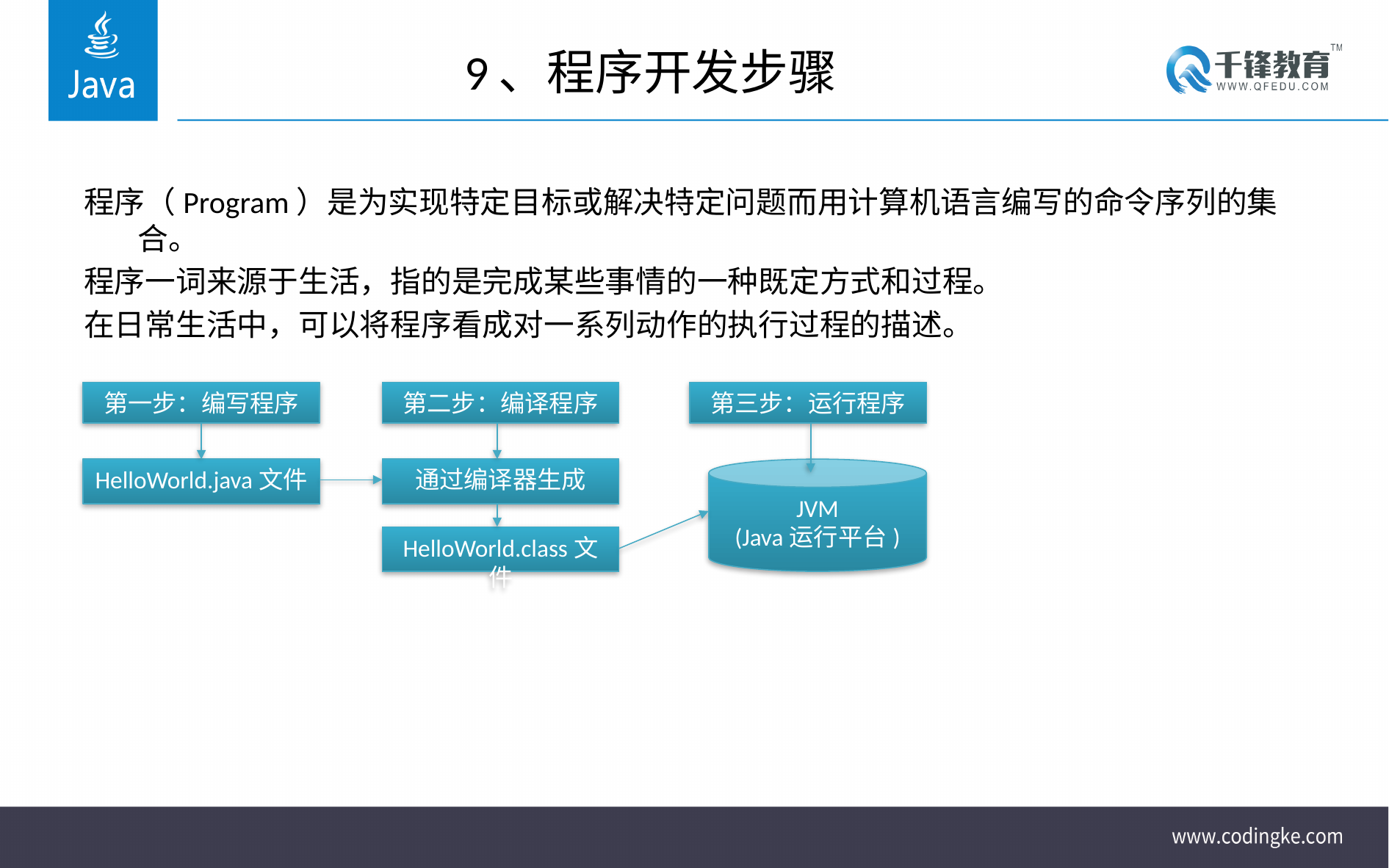

# 9、程序开发步骤
程序（Program）是为实现特定目标或解决特定问题而用计算机语言编写的命令序列的集合。
程序一词来源于生活，指的是完成某些事情的一种既定方式和过程。
在日常生活中，可以将程序看成对一系列动作的执行过程的描述。

第一步：编写程序
第二步：编译程序
第三步：运行程序
HelloWorld.java文件
通过编译器生成
JVM
(Java运行平台)
HelloWorld.class文件